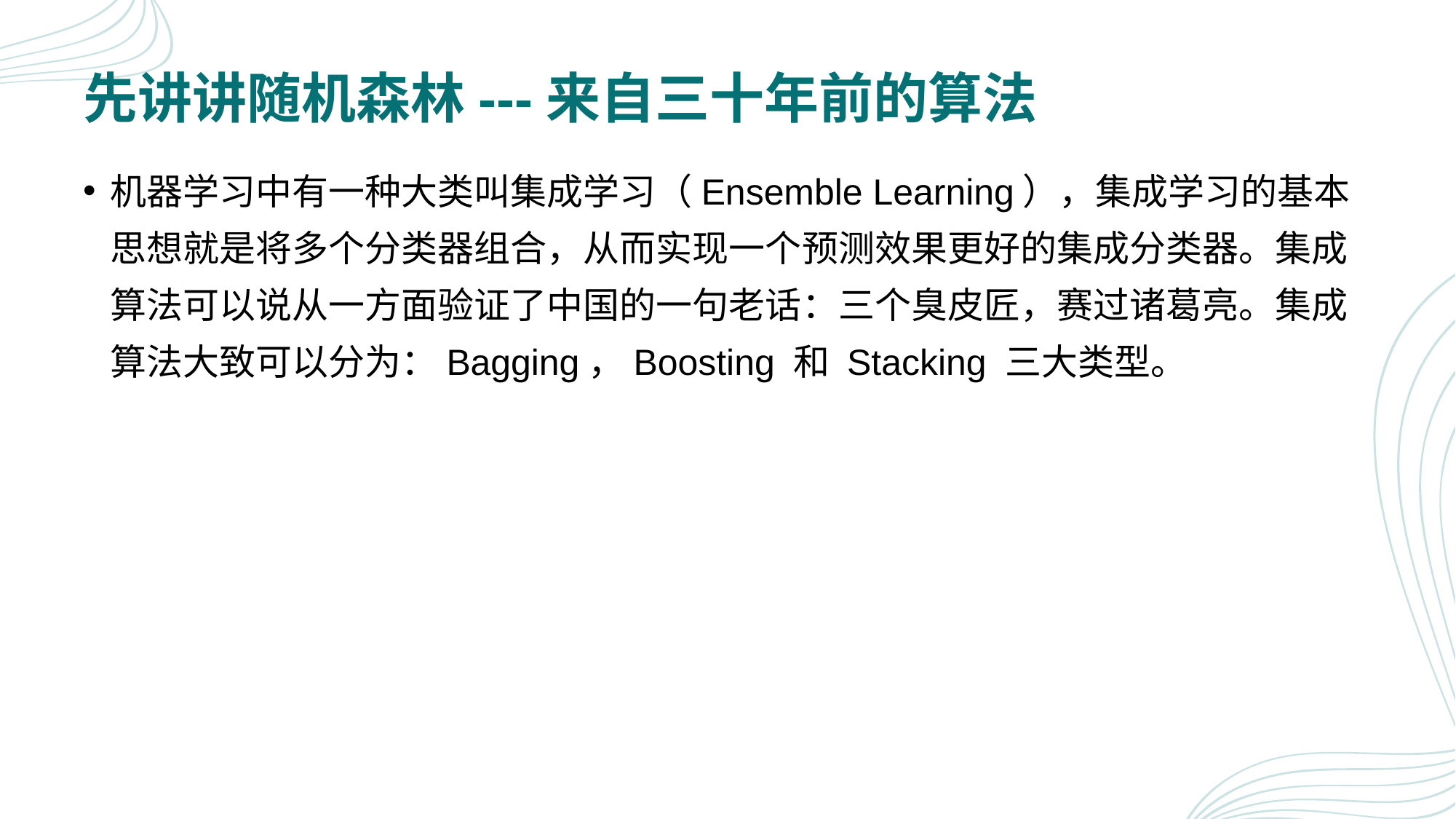

# 先讲讲随机森林---来自三十年前的算法
机器学习中有一种大类叫集成学习（Ensemble Learning），集成学习的基本思想就是将多个分类器组合，从而实现一个预测效果更好的集成分类器。集成算法可以说从一方面验证了中国的一句老话：三个臭皮匠，赛过诸葛亮。集成算法大致可以分为：Bagging，Boosting 和 Stacking 三大类型。